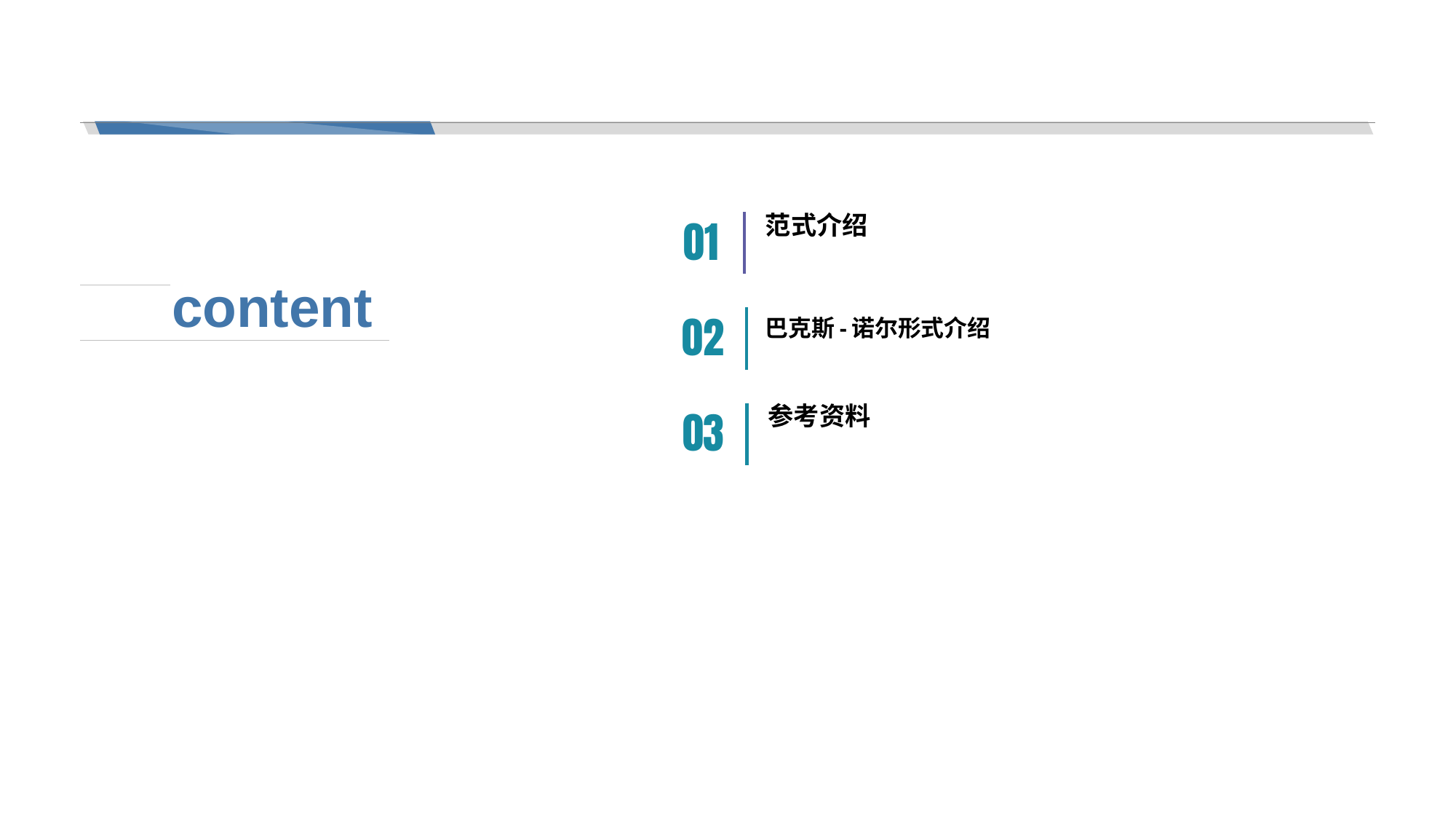

范式介绍
01
content
巴克斯-诺尔形式介绍
02
参考资料
03